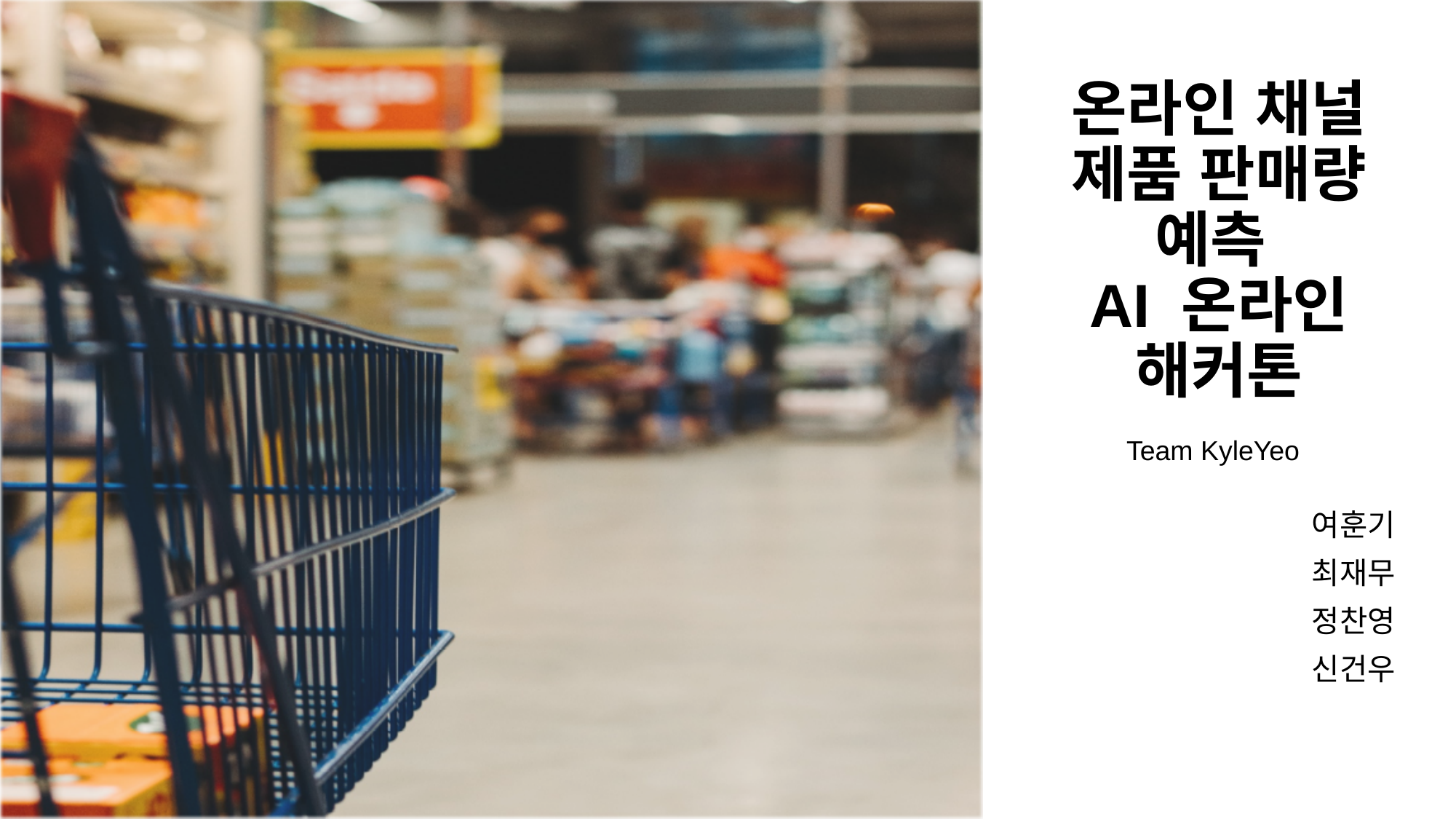

# 온라인 채널 제품 판매량 예측 AI 온라인 해커톤
Team KyleYeo

여훈기
최재무
정찬영
신건우